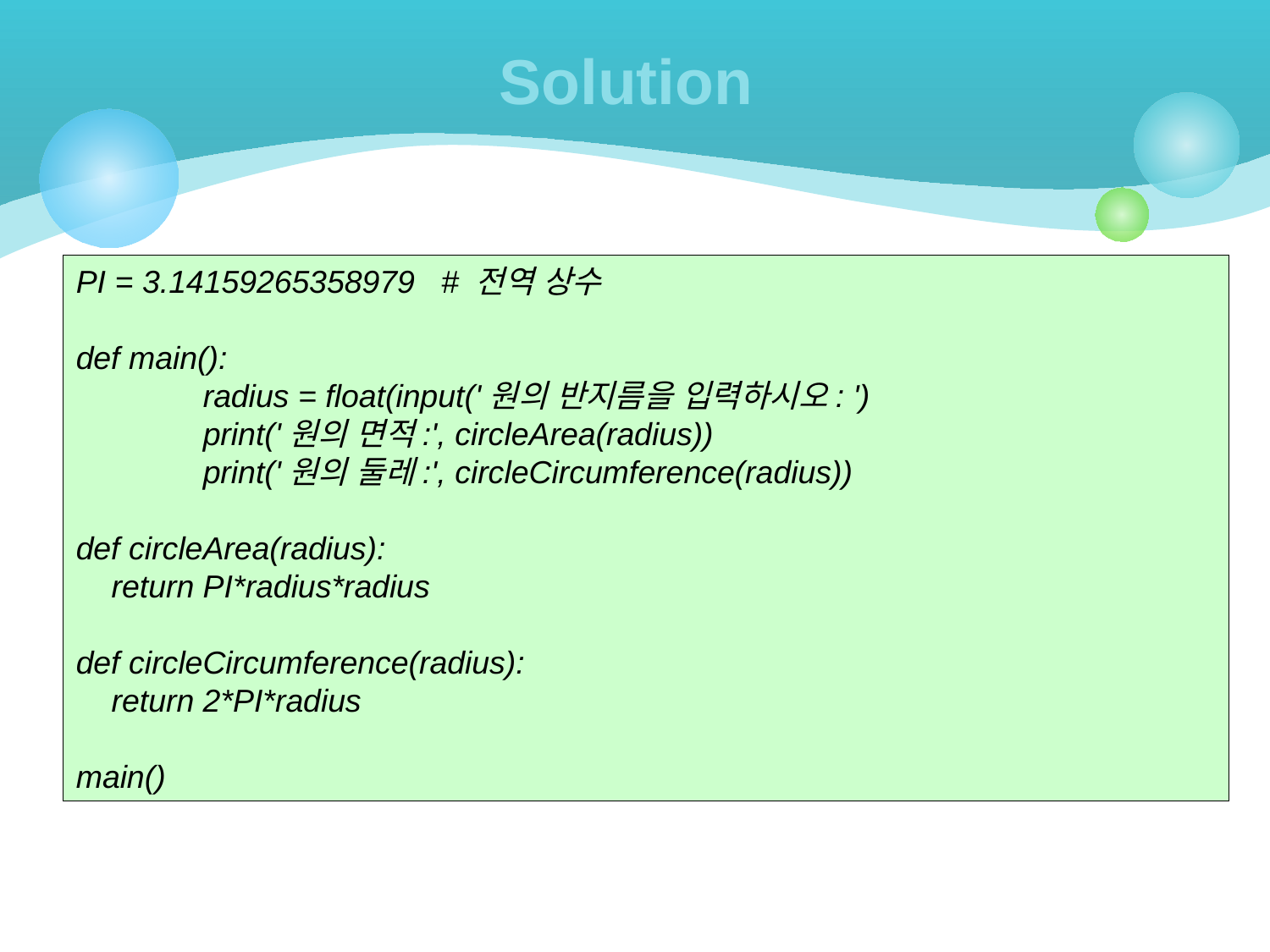

# Solution
PI = 3.14159265358979   # 전역 상수

def main():
	radius = float(input('원의 반지름을 입력하시오: ')
	print('원의 면적:', circleArea(radius))
	print('원의 둘레:', circleCircumference(radius))

def circleArea(radius):
    return PI*radius*radius

def circleCircumference(radius):
    return 2*PI*radius

main()